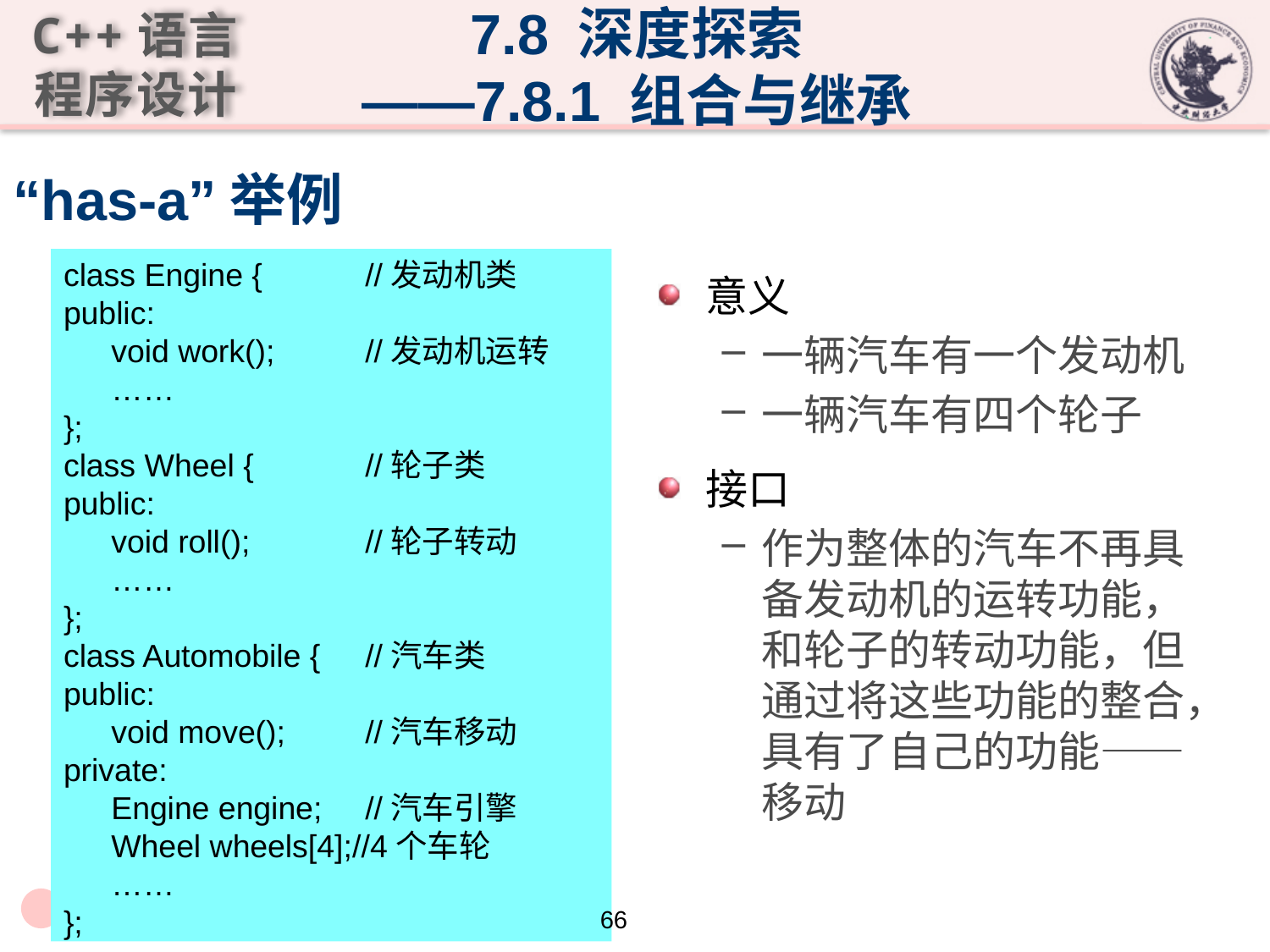

7.8 深度探索
——7.8.1 组合与继承
# “has-a”举例
意义
一辆汽车有一个发动机
一辆汽车有四个轮子
接口
作为整体的汽车不再具备发动机的运转功能，和轮子的转动功能，但通过将这些功能的整合，具有了自己的功能——移动
class Engine {	//发动机类
public:
	void work();	//发动机运转
	……
};
class Wheel {	//轮子类
public:
	void roll();	//轮子转动
	……
};
class Automobile {	//汽车类
public:
	void move();	//汽车移动
private:
	Engine engine;	//汽车引擎
	Wheel wheels[4];//4个车轮
	……
};

66